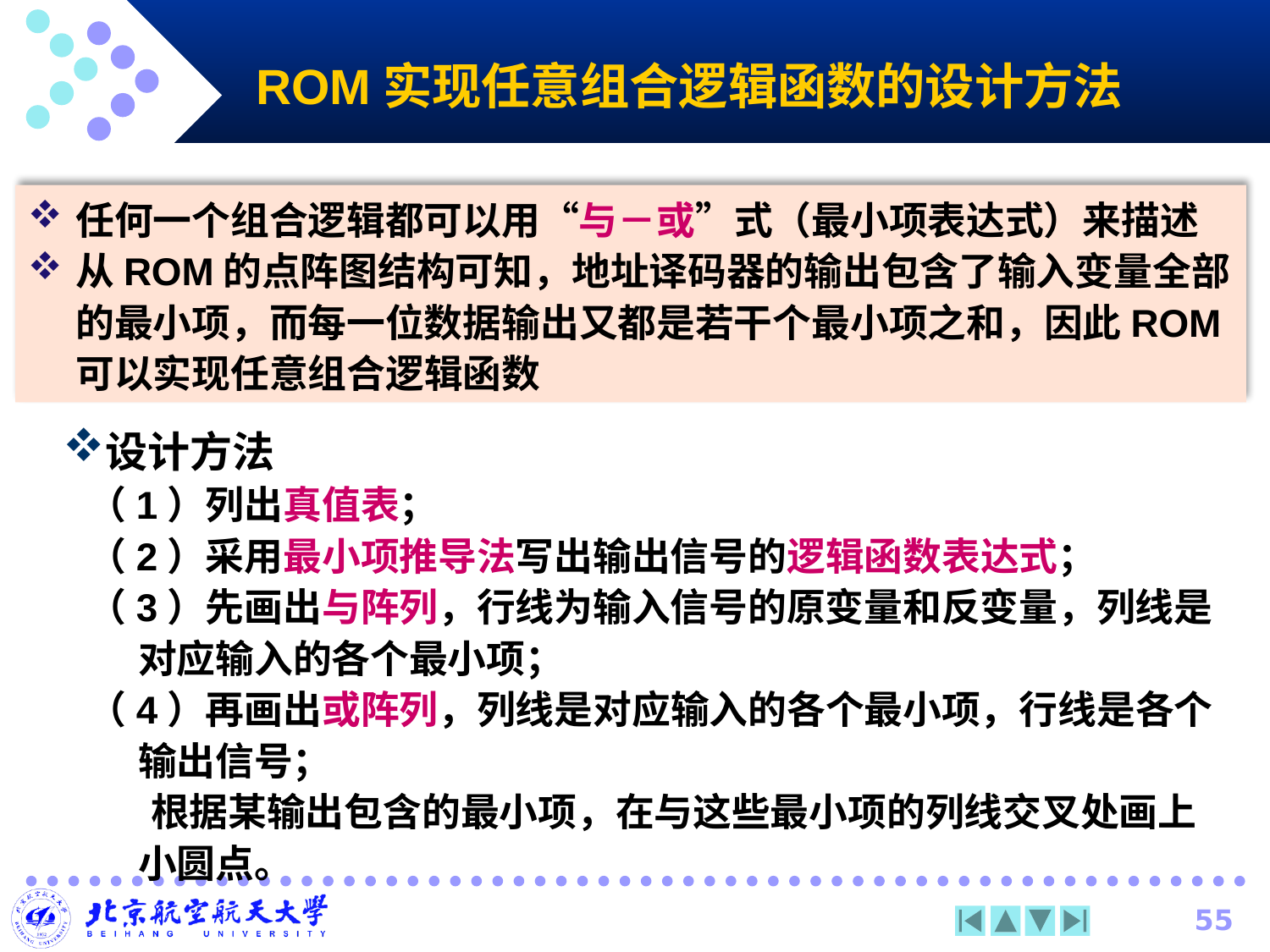

ROM实现任意组合逻辑函数的设计方法
任何一个组合逻辑都可以用“与－或”式（最小项表达式）来描述
从ROM的点阵图结构可知，地址译码器的输出包含了输入变量全部的最小项，而每一位数据输出又都是若干个最小项之和，因此ROM可以实现任意组合逻辑函数
设计方法
（1）列出真值表；
（2）采用最小项推导法写出输出信号的逻辑函数表达式；
（3）先画出与阵列，行线为输入信号的原变量和反变量，列线是对应输入的各个最小项；
（4）再画出或阵列，列线是对应输入的各个最小项，行线是各个输出信号；
      根据某输出包含的最小项，在与这些最小项的列线交叉处画上小圆点。
55